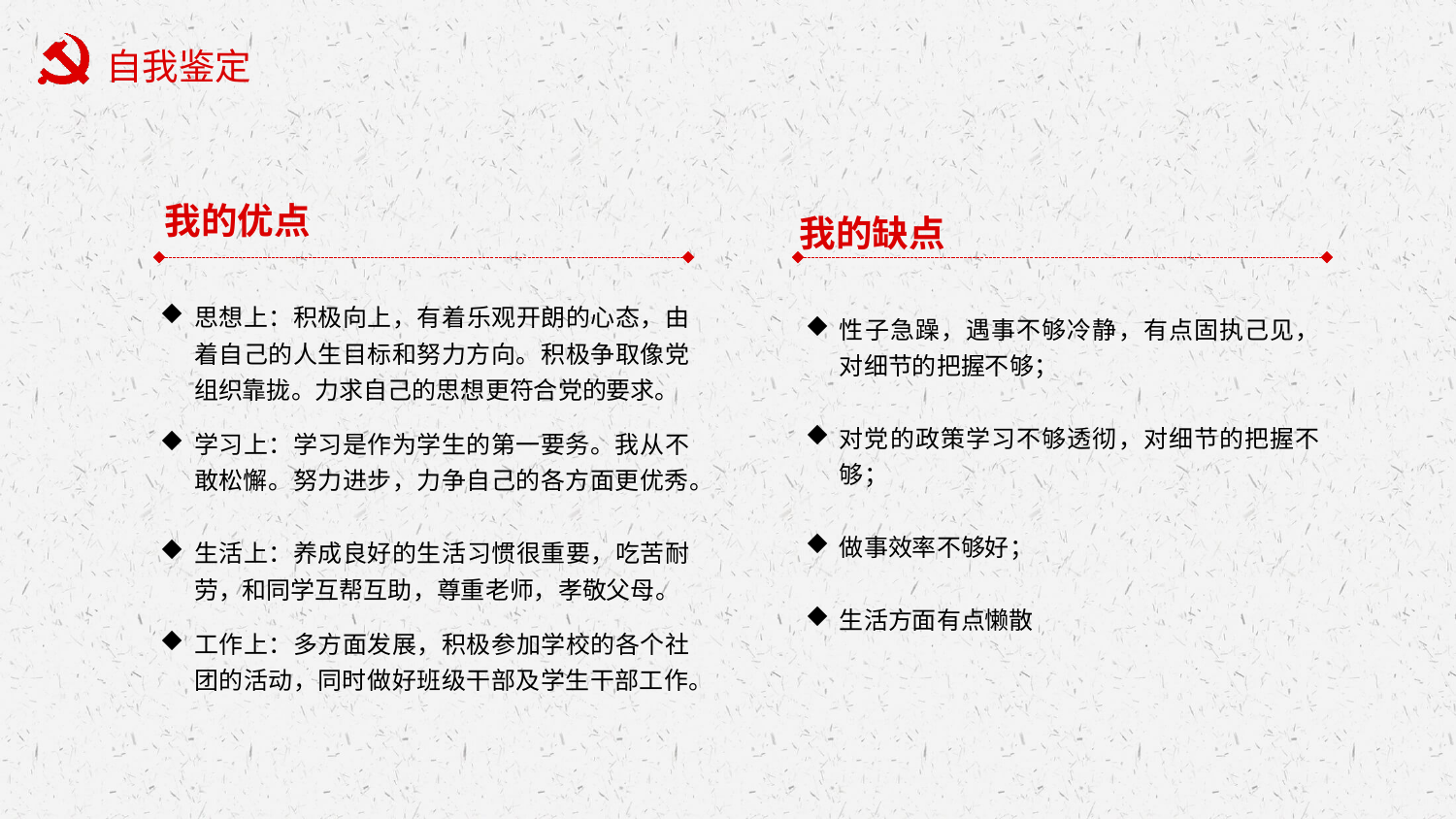

我的优点
我的缺点
思想上：积极向上，有着乐观开朗的心态，由着自己的人生目标和努力方向。积极争取像党组织靠拢。力求自己的思想更符合党的要求。

学习上：学习是作为学生的第一要务。我从不敢松懈。努力进步，力争自己的各方面更优秀。

生活上：养成良好的生活习惯很重要，吃苦耐劳，和同学互帮互助，尊重老师，孝敬父母。

工作上：多方面发展，积极参加学校的各个社团的活动，同时做好班级干部及学生干部工作。

性子急躁，遇事不够冷静，有点固执己见，对细节的把握不够；

对党的政策学习不够透彻，对细节的把握不够；

做事效率不够好；

生活方面有点懒散